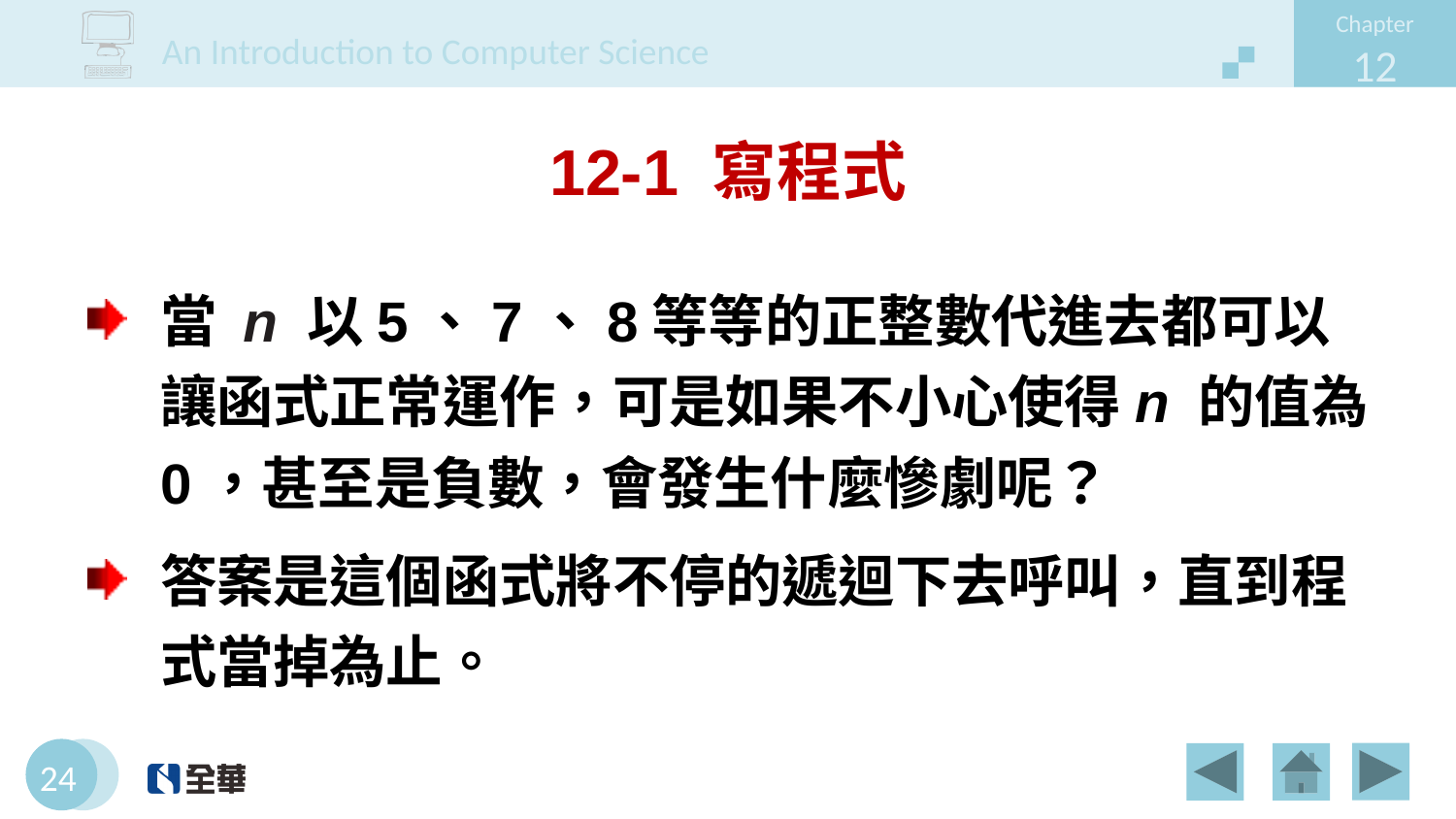

# 12-1 寫程式
當 n 以5、7、8等等的正整數代進去都可以讓函式正常運作，可是如果不小心使得n 的值為0，甚至是負數，會發生什麼慘劇呢？
答案是這個函式將不停的遞迴下去呼叫，直到程式當掉為止。